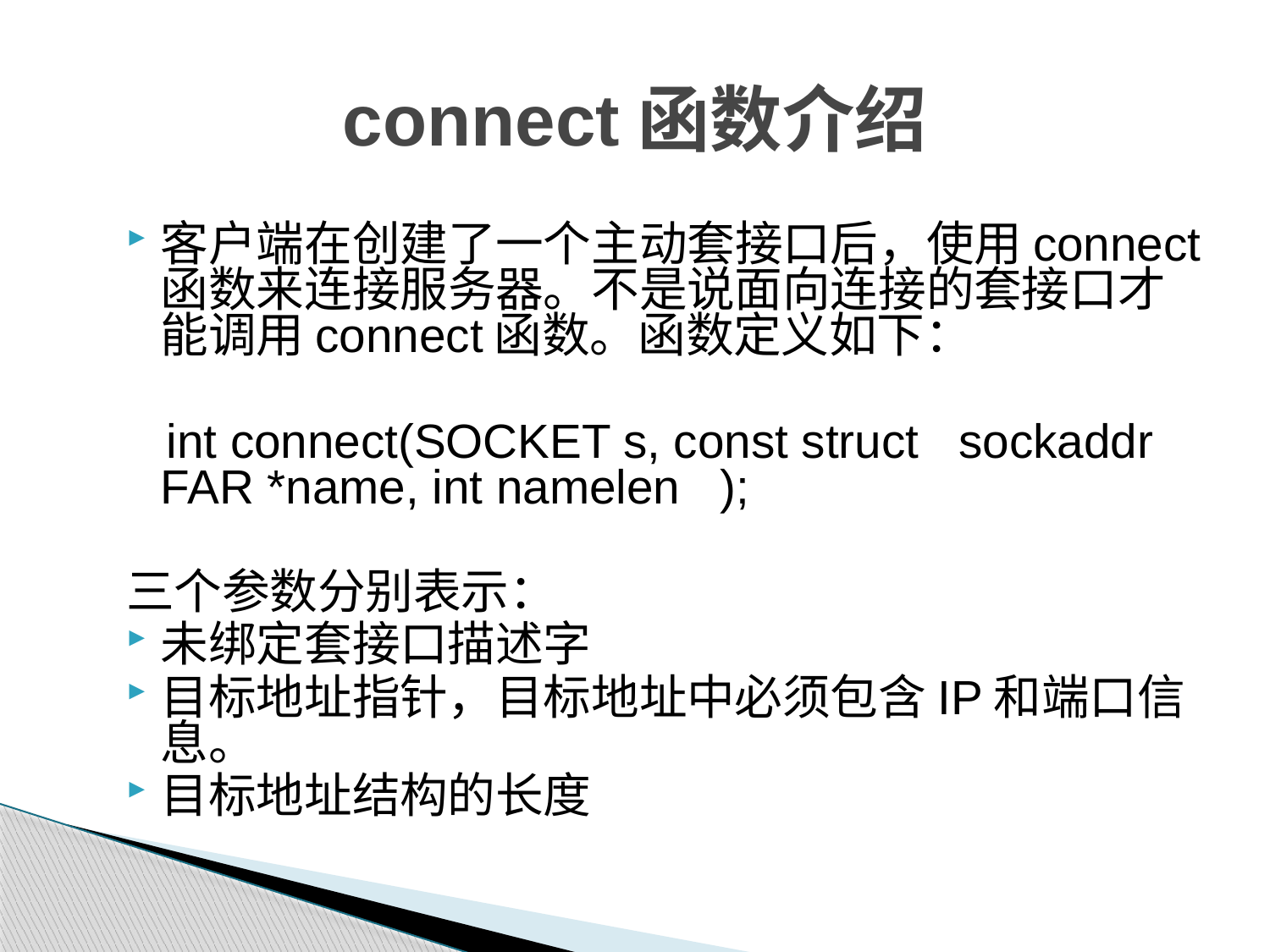

# connect函数介绍
客户端在创建了一个主动套接口后，使用connect函数来连接服务器。不是说面向连接的套接口才能调用connect函数。函数定义如下：

   int connect(SOCKET s, const struct   sockaddr FAR *name, int namelen   );

三个参数分别表示：
未绑定套接口描述字
目标地址指针，目标地址中必须包含IP和端口信息。
目标地址结构的长度